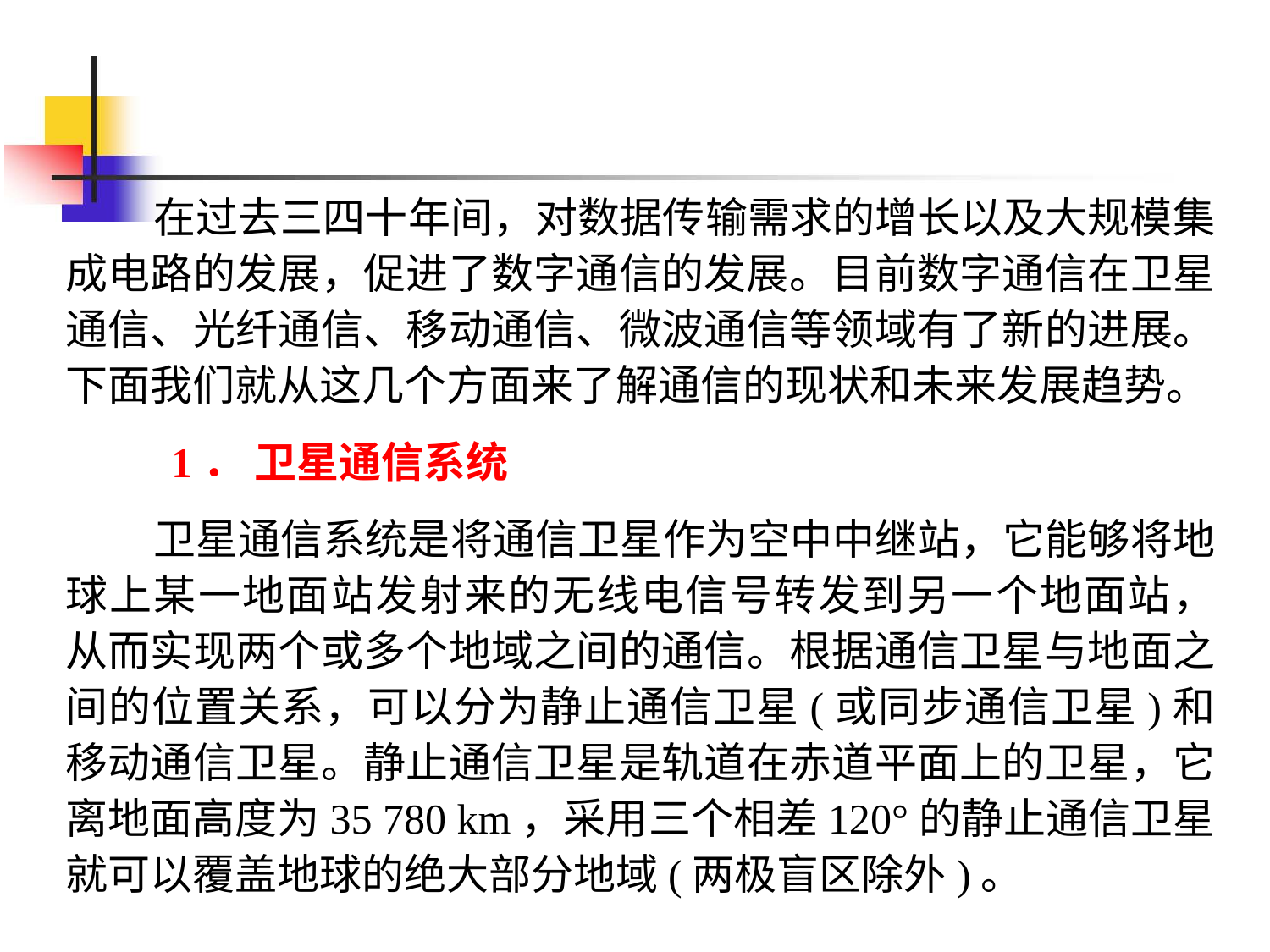

在过去三四十年间，对数据传输需求的增长以及大规模集成电路的发展，促进了数字通信的发展。目前数字通信在卫星通信、光纤通信、移动通信、微波通信等领域有了新的进展。 下面我们就从这几个方面来了解通信的现状和未来发展趋势。
          1． 卫星通信系统
        卫星通信系统是将通信卫星作为空中中继站，它能够将地球上某一地面站发射来的无线电信号转发到另一个地面站， 从而实现两个或多个地域之间的通信。根据通信卫星与地面之间的位置关系，可以分为静止通信卫星(或同步通信卫星)和移动通信卫星。静止通信卫星是轨道在赤道平面上的卫星，它离地面高度为35 780 km，采用三个相差120°的静止通信卫星就可以覆盖地球的绝大部分地域(两极盲区除外)。